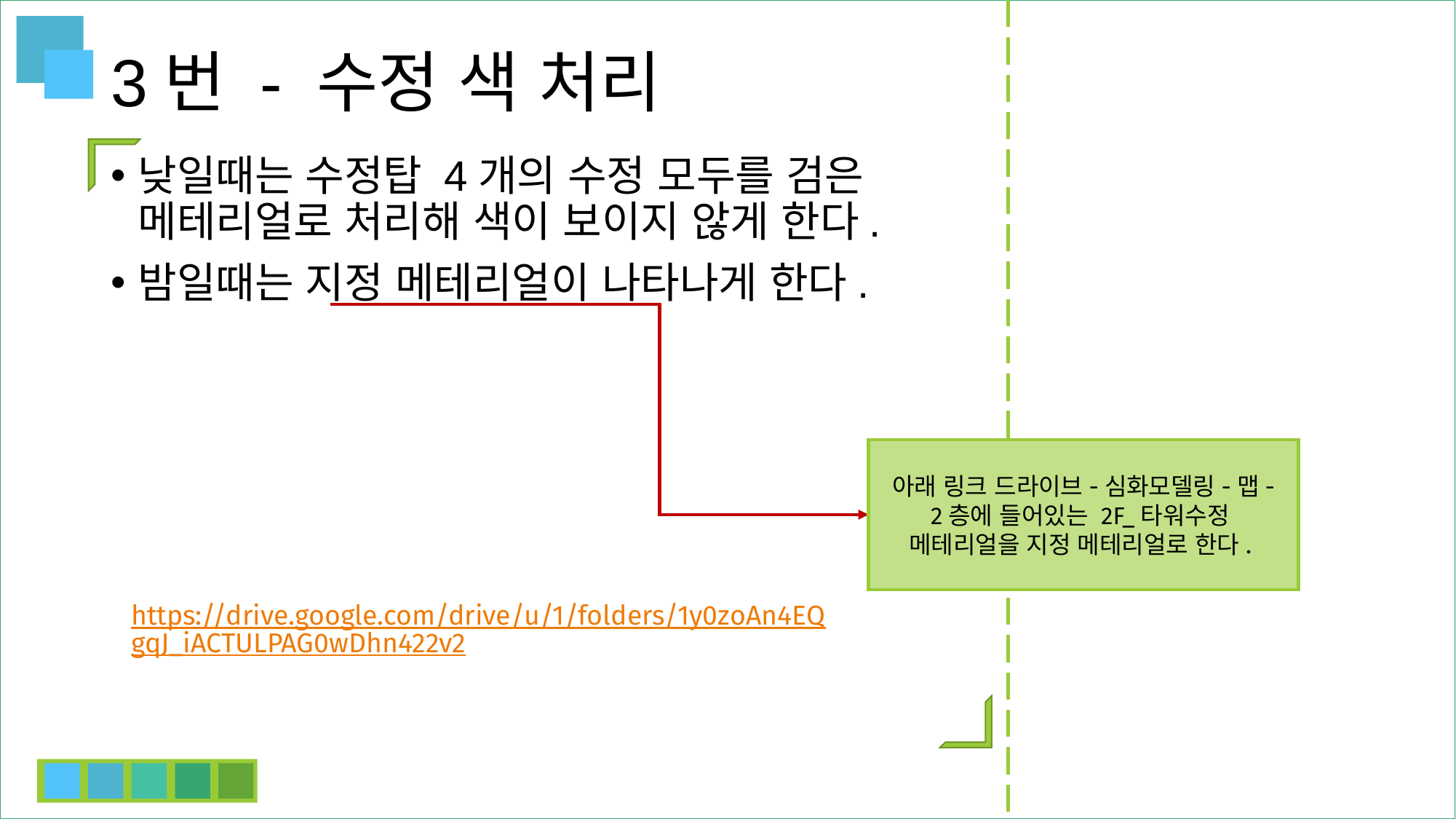

3번 - 수정 색 처리
낮일때는 수정탑 4개의 수정 모두를 검은 메테리얼로 처리해 색이 보이지 않게 한다.
밤일때는 지정 메테리얼이 나타나게 한다.
아래 링크 드라이브-심화모델링-맵-
2층에 들어있는 2F_타워수정
메테리얼을 지정 메테리얼로 한다.
https://drive.google.com/drive/u/1/folders/1y0zoAn4EQgqJ_iACTULPAG0wDhn422v2